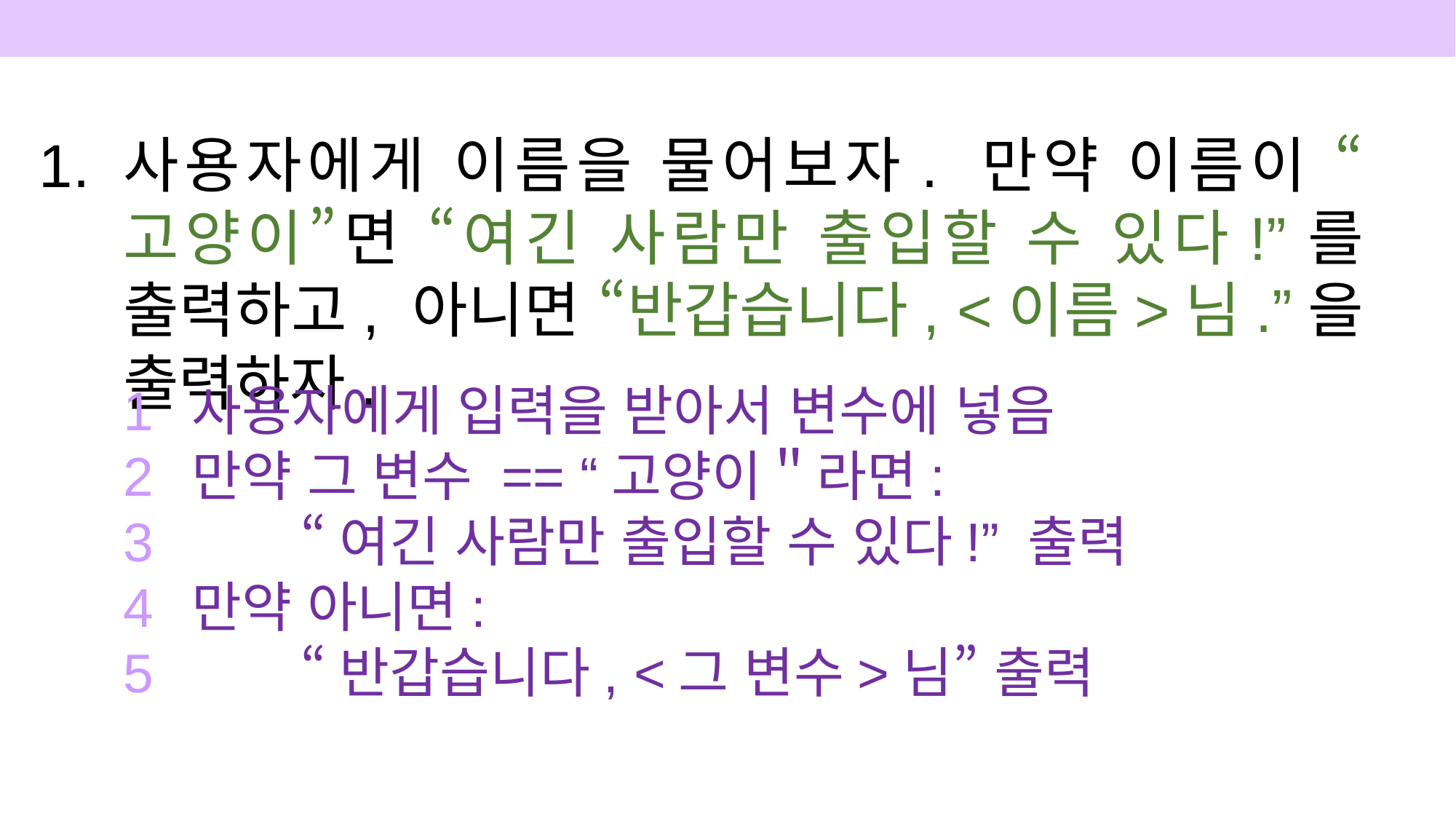

1.
사용자에게 이름을 물어보자. 만약 이름이 “고양이”면 “여긴 사람만 출입할 수 있다!”를 출력하고, 아니면 “반갑습니다, <이름>님.”을 출력하자.
1
2
3
4
5
사용자에게 입력을 받아서 변수에 넣음
만약 그 변수 == “고양이＂라면:
	“여긴 사람만 출입할 수 있다!” 출력
만약 아니면:
	“반갑습니다, <그 변수>님” 출력